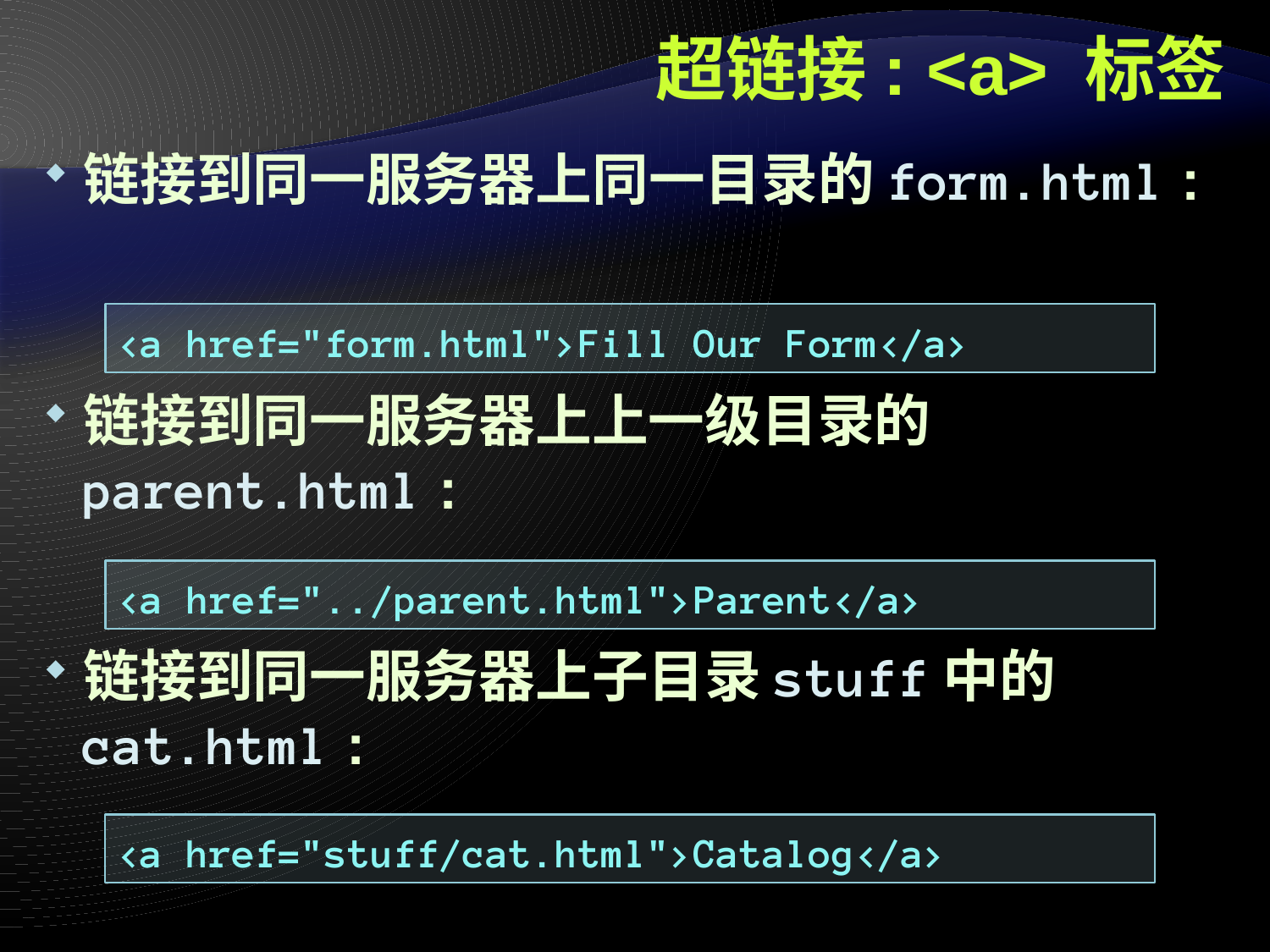

# 超链接: <a> 标签
链接到同一服务器上同一目录的form.html :

链接到同一服务器上上一级目录的parent.html :
链接到同一服务器上子目录stuff中的cat.html :
<a href="form.html">Fill Our Form</a>
<a href="../parent.html">Parent</a>
<a href="stuff/cat.html">Catalog</a>
35